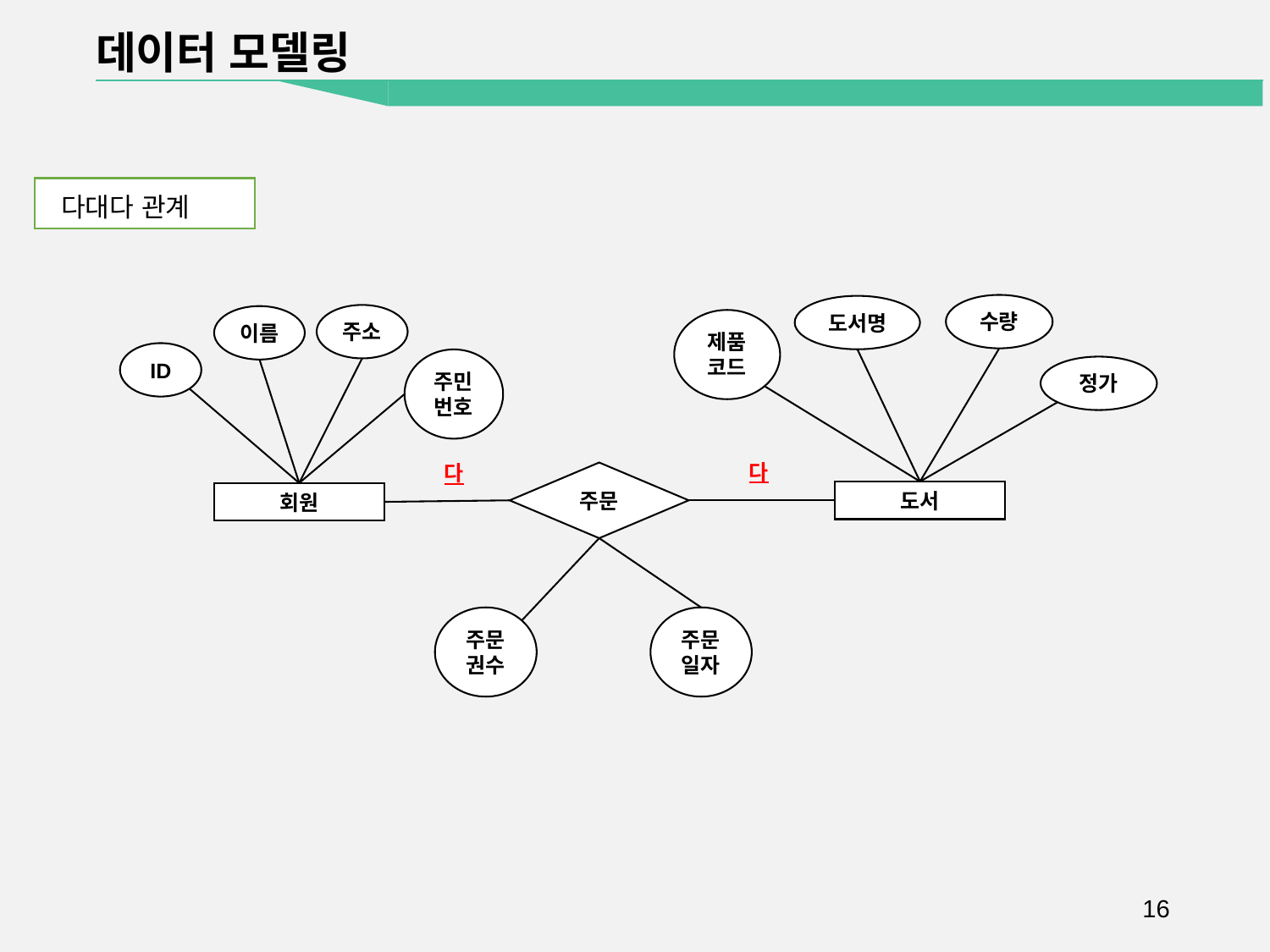

데이터 모델링

 다대다 관계
주소
이름
수량
도서명
제품코드
ID
주민번호
정가
다
다
주문
도서
회원
주문권수
주문일자
16